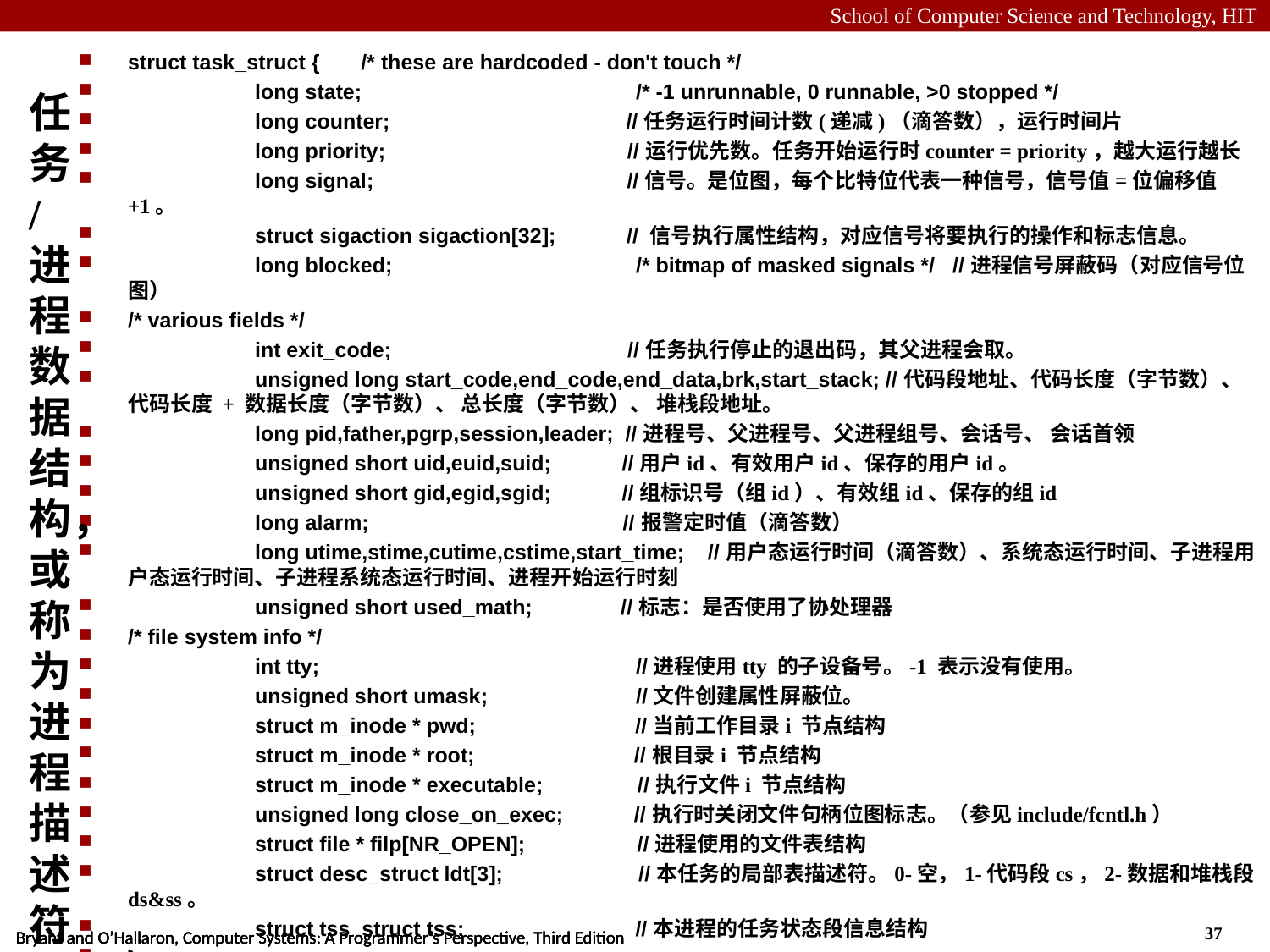

# 任务/进程数据结构，或称为进程描述符
struct task_struct {       /* these are hardcoded - don't touch */
	long state;			/* -1 unrunnable, 0 runnable, >0 stopped */
	long counter;                                        //任务运行时间计数(递减)（滴答数），运行时间片
	long priority;                                         //运行优先数。任务开始运行时counter = priority，越大运行越长
	long signal;		                    //信号。是位图，每个比特位代表一种信号，信号值=位偏移值+1。
	struct sigaction sigaction[32];            // 信号执行属性结构，对应信号将要执行的操作和标志信息。
	long blocked;		/* bitmap of masked signals */   //进程信号屏蔽码（对应信号位图）
/* various fields */
	int exit_code;                                        //任务执行停止的退出码，其父进程会取。
	unsigned long start_code,end_code,end_data,brk,start_stack; //代码段地址、代码长度（字节数）、 代码长度 + 数据长度（字节数）、 总长度（字节数）、 堆栈段地址。
	long pid,father,pgrp,session,leader;  //进程号、父进程号、父进程组号、会话号、 会话首领
	unsigned short uid,euid,suid;            //用户id、有效用户id、保存的用户id。
	unsigned short gid,egid,sgid;            //组标识号（组id）、有效组id、保存的组id
	long alarm;                                           //报警定时值（滴答数）
	long utime,stime,cutime,cstime,start_time;    //用户态运行时间（滴答数）、系统态运行时间、子进程用户态运行时间、子进程系统态运行时间、进程开始运行时刻
	unsigned short used_math;               //标志：是否使用了协处理器
/* file system info */
	int tty;			//进程使用tty 的子设备号。-1 表示没有使用。
	unsigned short umask;		//文件创建属性屏蔽位。
	struct m_inode * pwd;                           //当前工作目录i 节点结构
	struct m_inode * root;                           //根目录i 节点结构
	struct m_inode * executable;                //执行文件i 节点结构
	unsigned long close_on_exec;            //执行时关闭文件句柄位图标志。（参见include/fcntl.h）
	struct file * filp[NR_OPEN];                   //进程使用的文件表结构
	struct desc_struct ldt[3];                       //本任务的局部表描述符。0-空，1-代码段cs，2-数据和堆栈段ds&ss。
	struct tss_struct tss;                             //本进程的任务状态段信息结构
};